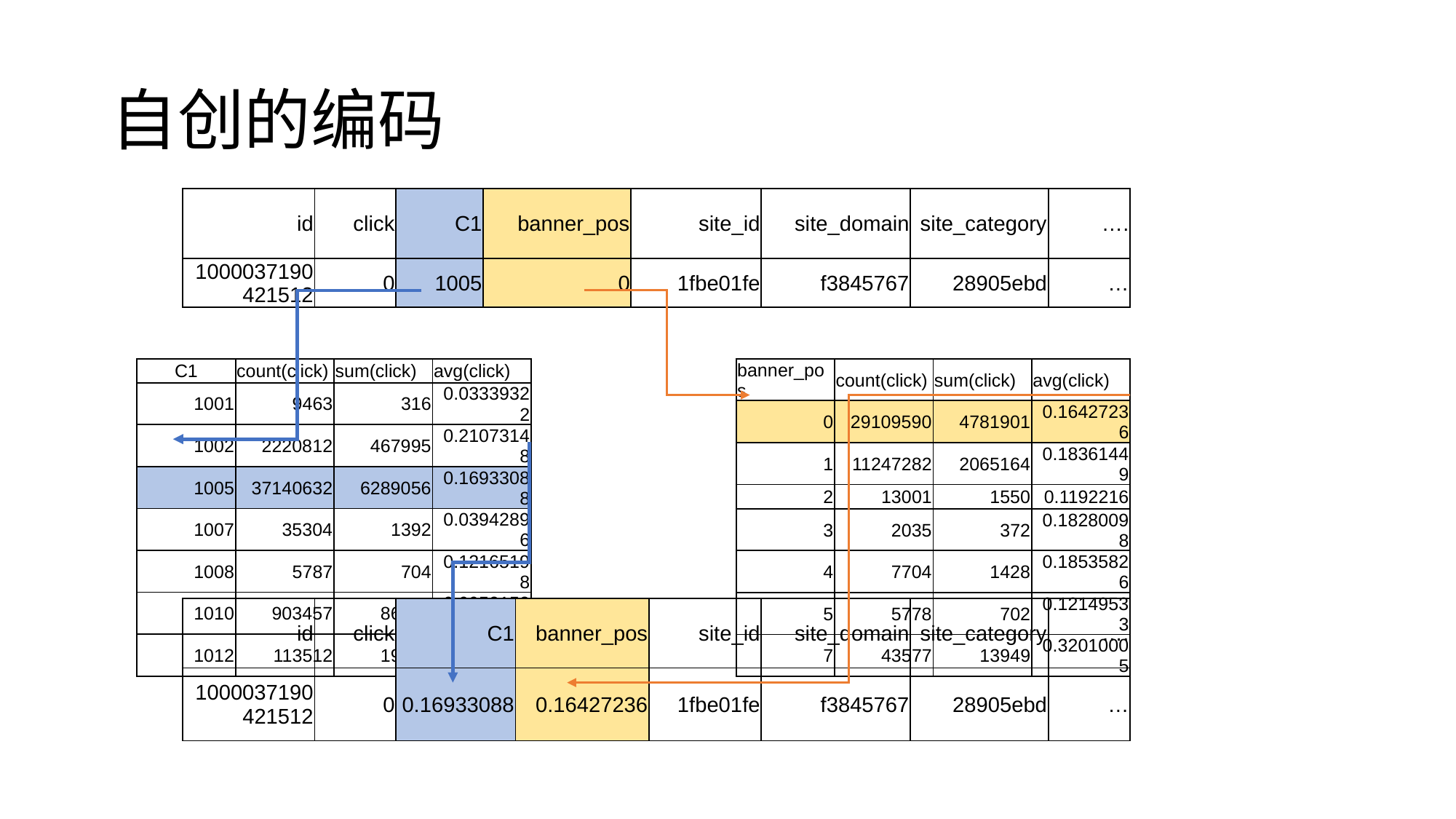

# 自创的编码
| id | click | C1 | banner\_pos | site\_id | site\_domain | site\_category | …. |
| --- | --- | --- | --- | --- | --- | --- | --- |
| 1000037190421512 | 0 | 1005 | 0 | 1fbe01fe | f3845767 | 28905ebd | … |
| C1 | count(click) | sum(click) | avg(click) |
| --- | --- | --- | --- |
| 1001 | 9463 | 316 | 0.03339322 |
| 1002 | 2220812 | 467995 | 0.21073148 |
| 1005 | 37140632 | 6289056 | 0.16933088 |
| 1007 | 35304 | 1392 | 0.03942896 |
| 1008 | 5787 | 704 | 0.12165198 |
| 1010 | 903457 | 86023 | 0.09521538 |
| 1012 | 113512 | 19580 | 0.17249278 |
| banner\_pos | count(click) | sum(click) | avg(click) |
| --- | --- | --- | --- |
| 0 | 29109590 | 4781901 | 0.16427236 |
| 1 | 11247282 | 2065164 | 0.18361449 |
| 2 | 13001 | 1550 | 0.1192216 |
| 3 | 2035 | 372 | 0.18280098 |
| 4 | 7704 | 1428 | 0.18535826 |
| 5 | 5778 | 702 | 0.12149533 |
| 7 | 43577 | 13949 | 0.32010005 |
| id | click | C1 | banner\_pos | site\_id | site\_domain | site\_category | …. |
| --- | --- | --- | --- | --- | --- | --- | --- |
| 1000037190421512 | 0 | 0.16933088 | 0.16427236 | 1fbe01fe | f3845767 | 28905ebd | … |